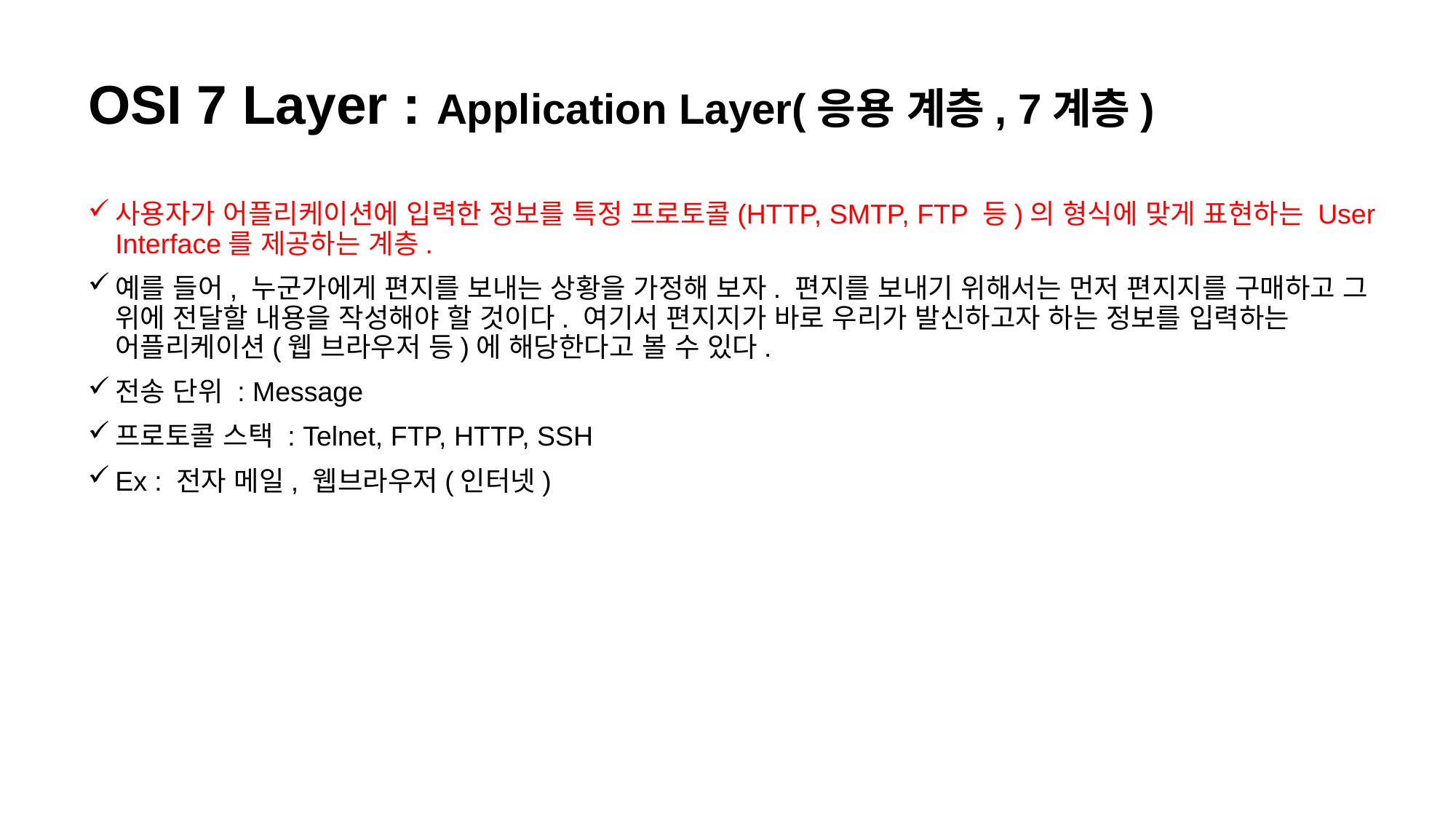

# OSI 7 Layer : Application Layer(응용 계층, 7계층)
사용자가 어플리케이션에 입력한 정보를 특정 프로토콜(HTTP, SMTP, FTP 등)의 형식에 맞게 표현하는 User Interface를 제공하는 계층.
예를 들어, 누군가에게 편지를 보내는 상황을 가정해 보자. 편지를 보내기 위해서는 먼저 편지지를 구매하고 그 위에 전달할 내용을 작성해야 할 것이다. 여기서 편지지가 바로 우리가 발신하고자 하는 정보를 입력하는 어플리케이션(웹 브라우저 등)에 해당한다고 볼 수 있다.
전송 단위 : Message
프로토콜 스택 : Telnet, FTP, HTTP, SSH
Ex : 전자 메일, 웹브라우저(인터넷)